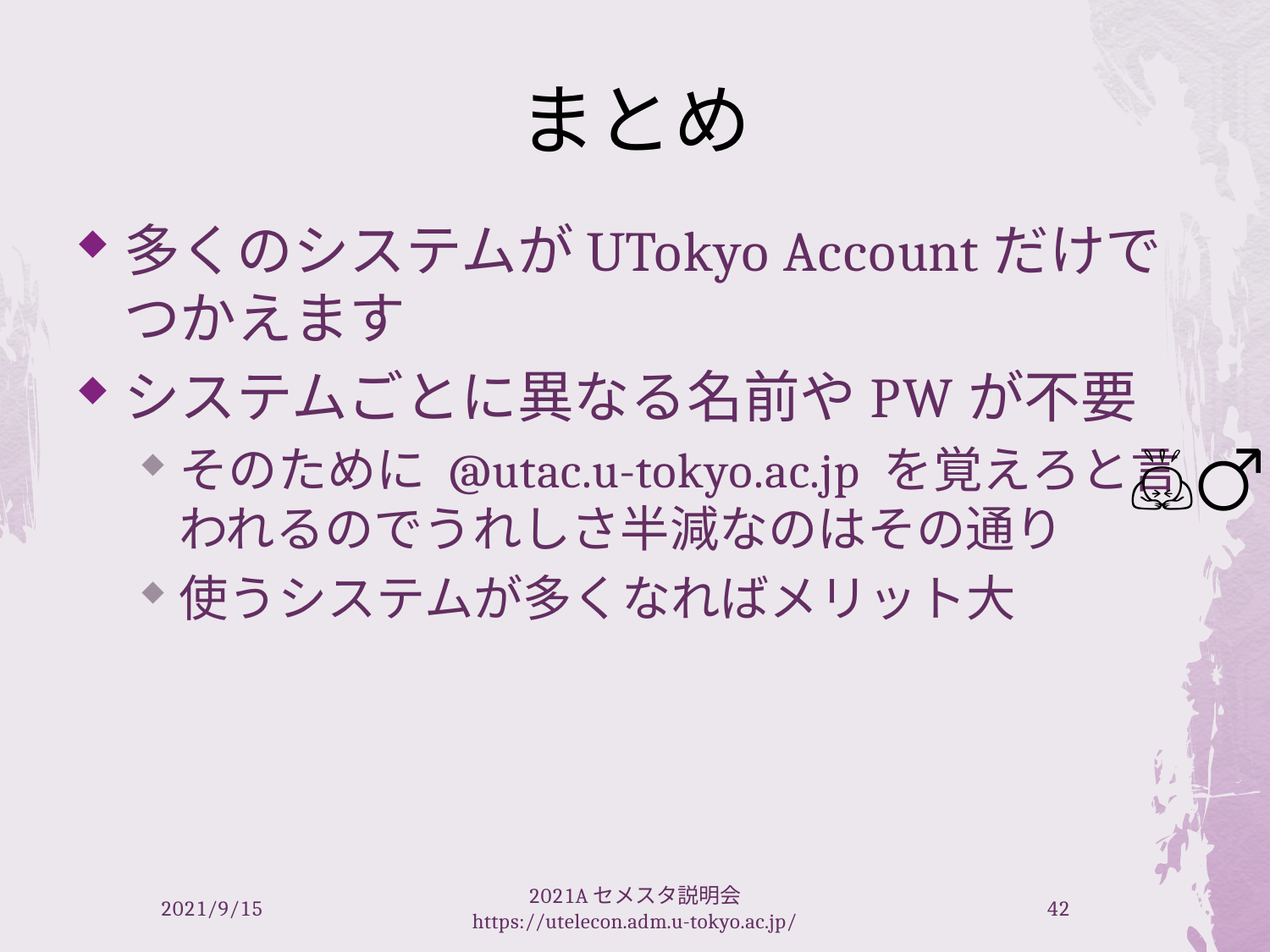

# まとめ
多くのシステムがUTokyo Accountだけでつかえます
システムごとに異なる名前やPWが不要
そのために @utac.u-tokyo.ac.jp を覚えろと言われるのでうれしさ半減なのはその通り
使うシステムが多くなればメリット大
🙇‍♂️
2021/9/15
2021Aセメスタ説明会 https://utelecon.adm.u-tokyo.ac.jp/
42